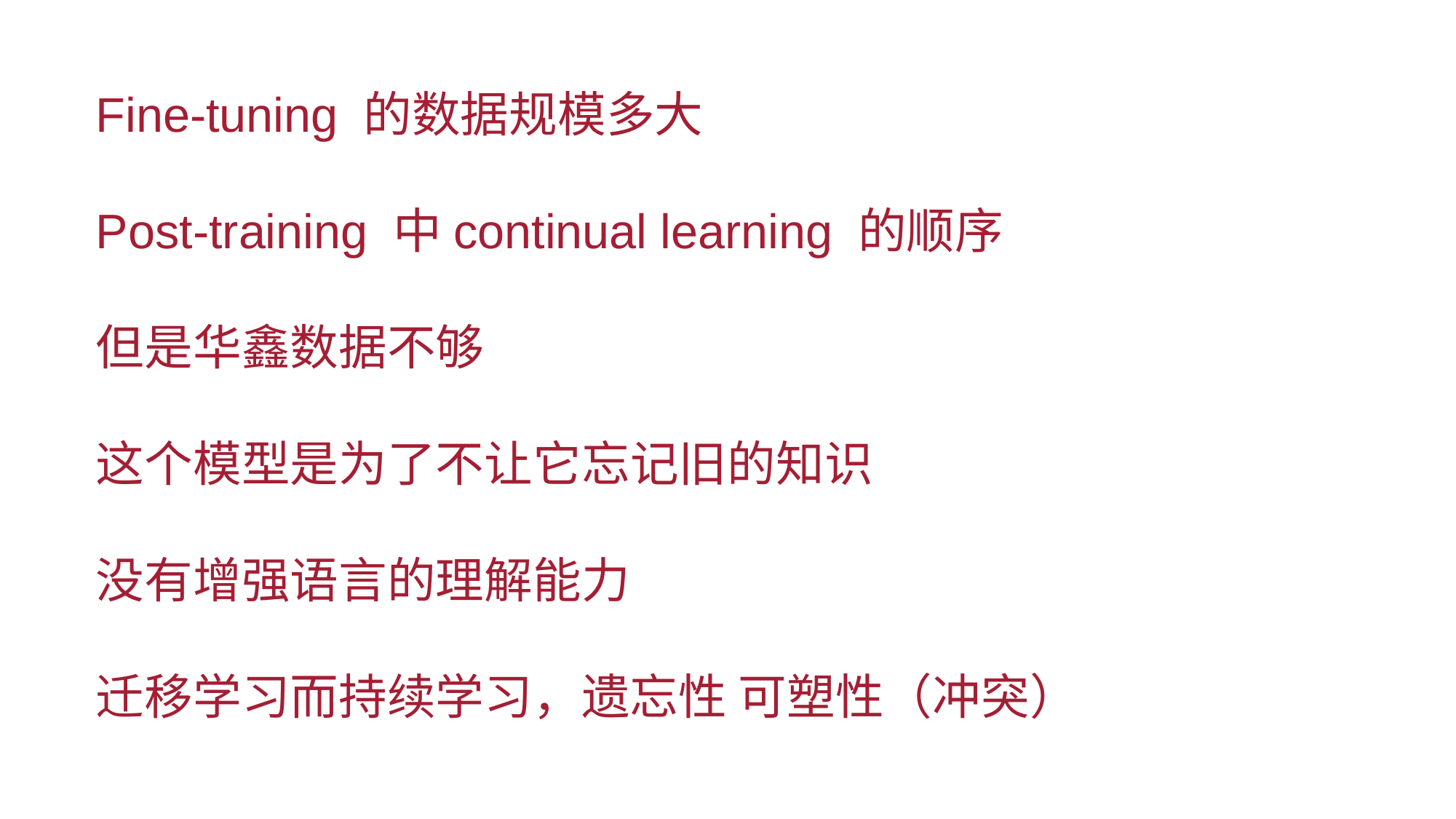

Fine-tuning 的数据规模多大
Post-training 中continual learning 的顺序
但是华鑫数据不够
这个模型是为了不让它忘记旧的知识
没有增强语言的理解能力
迁移学习而持续学习，遗忘性 可塑性（冲突）